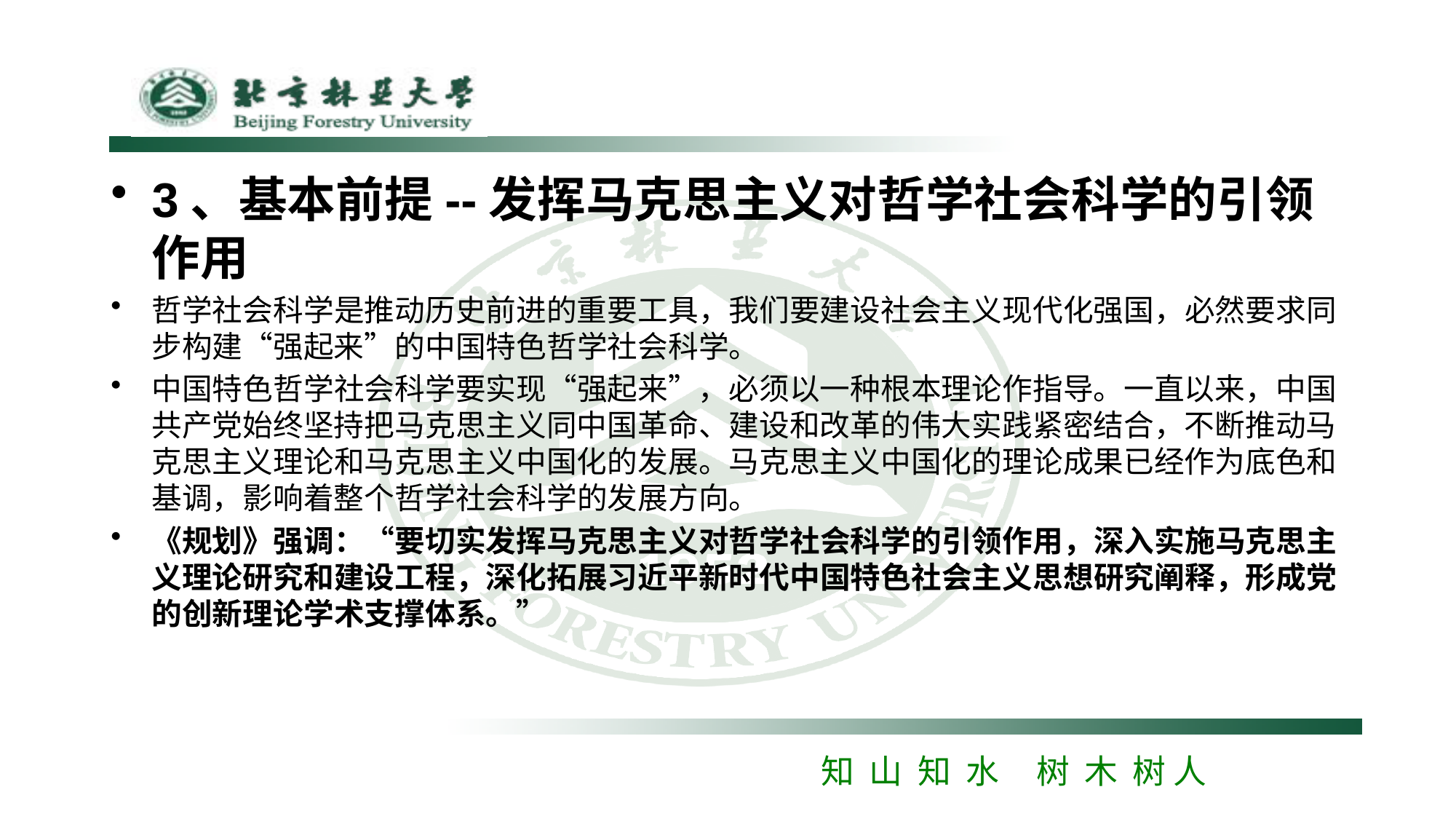

#
3、基本前提--发挥马克思主义对哲学社会科学的引领作用
哲学社会科学是推动历史前进的重要工具，我们要建设社会主义现代化强国，必然要求同步构建“强起来”的中国特色哲学社会科学。
中国特色哲学社会科学要实现“强起来”，必须以一种根本理论作指导。一直以来，中国共产党始终坚持把马克思主义同中国革命、建设和改革的伟大实践紧密结合，不断推动马克思主义理论和马克思主义中国化的发展。马克思主义中国化的理论成果已经作为底色和基调，影响着整个哲学社会科学的发展方向。
《规划》强调：“要切实发挥马克思主义对哲学社会科学的引领作用，深入实施马克思主义理论研究和建设工程，深化拓展习近平新时代中国特色社会主义思想研究阐释，形成党的创新理论学术支撑体系。”